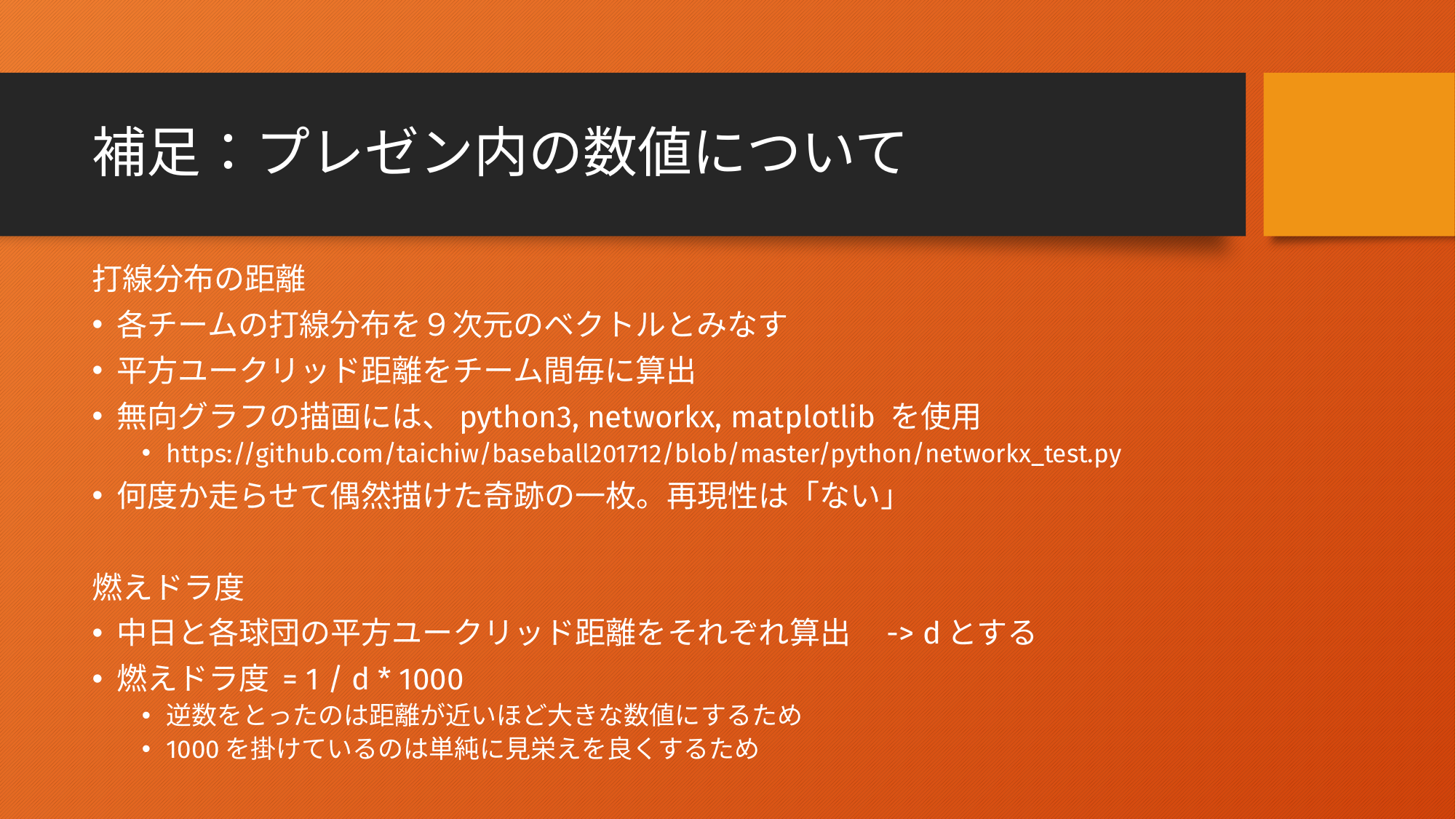

# 補足：プレゼン内の数値について
打線分布の距離
各チームの打線分布を９次元のベクトルとみなす
平方ユークリッド距離をチーム間毎に算出
無向グラフの描画には、python3, networkx, matplotlib を使用
https://github.com/taichiw/baseball201712/blob/master/python/networkx_test.py
何度か走らせて偶然描けた奇跡の一枚。再現性は「ない」

燃えドラ度
中日と各球団の平方ユークリッド距離をそれぞれ算出　-> dとする
燃えドラ度 = 1 / d * 1000
逆数をとったのは距離が近いほど大きな数値にするため
1000を掛けているのは単純に見栄えを良くするため